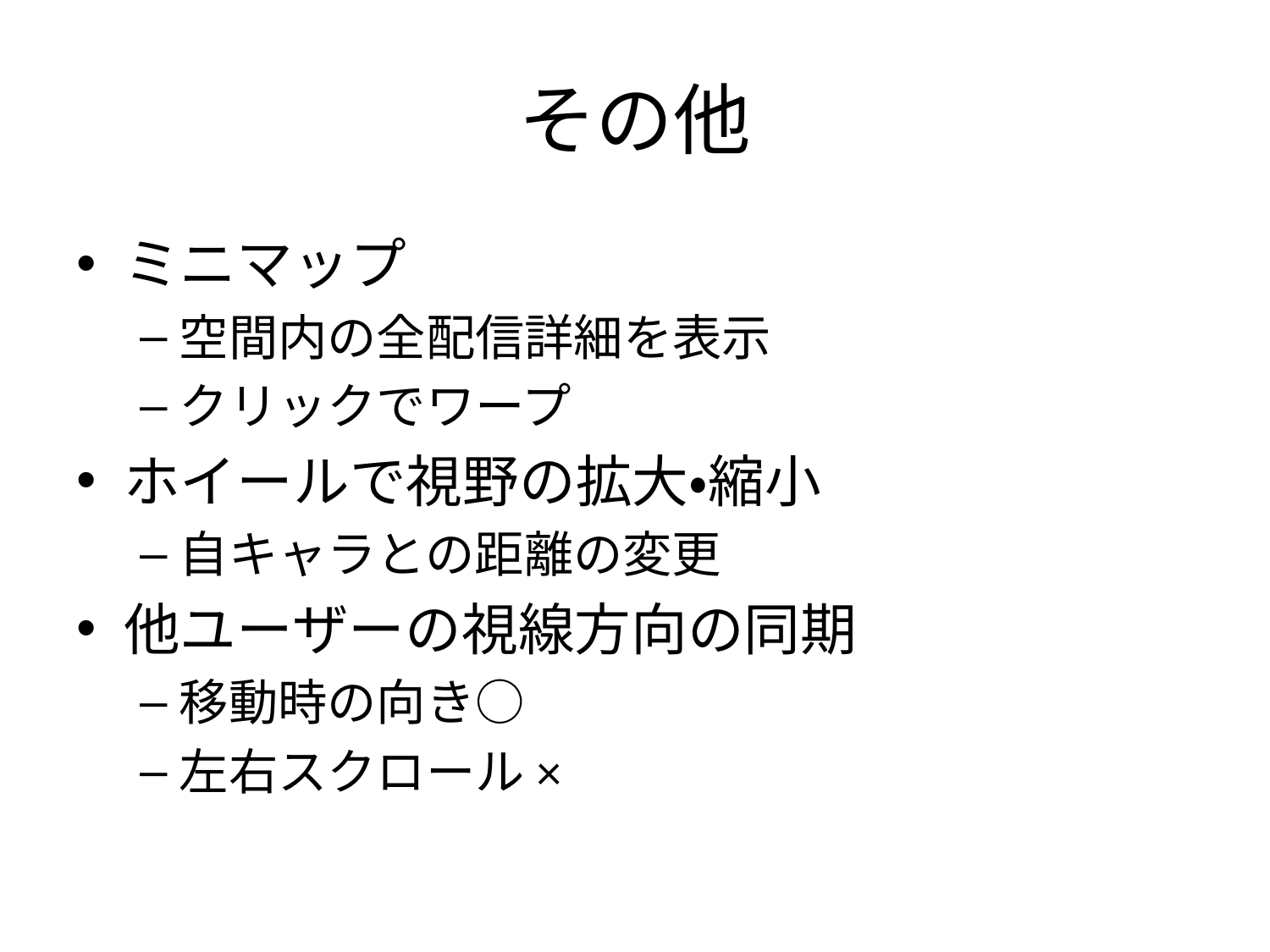

# その他
ミニマップ
空間内の全配信詳細を表示
クリックでワープ
ホイールで視野の拡大・縮小
自キャラとの距離の変更
他ユーザーの視線方向の同期
移動時の向き○
左右スクロール×